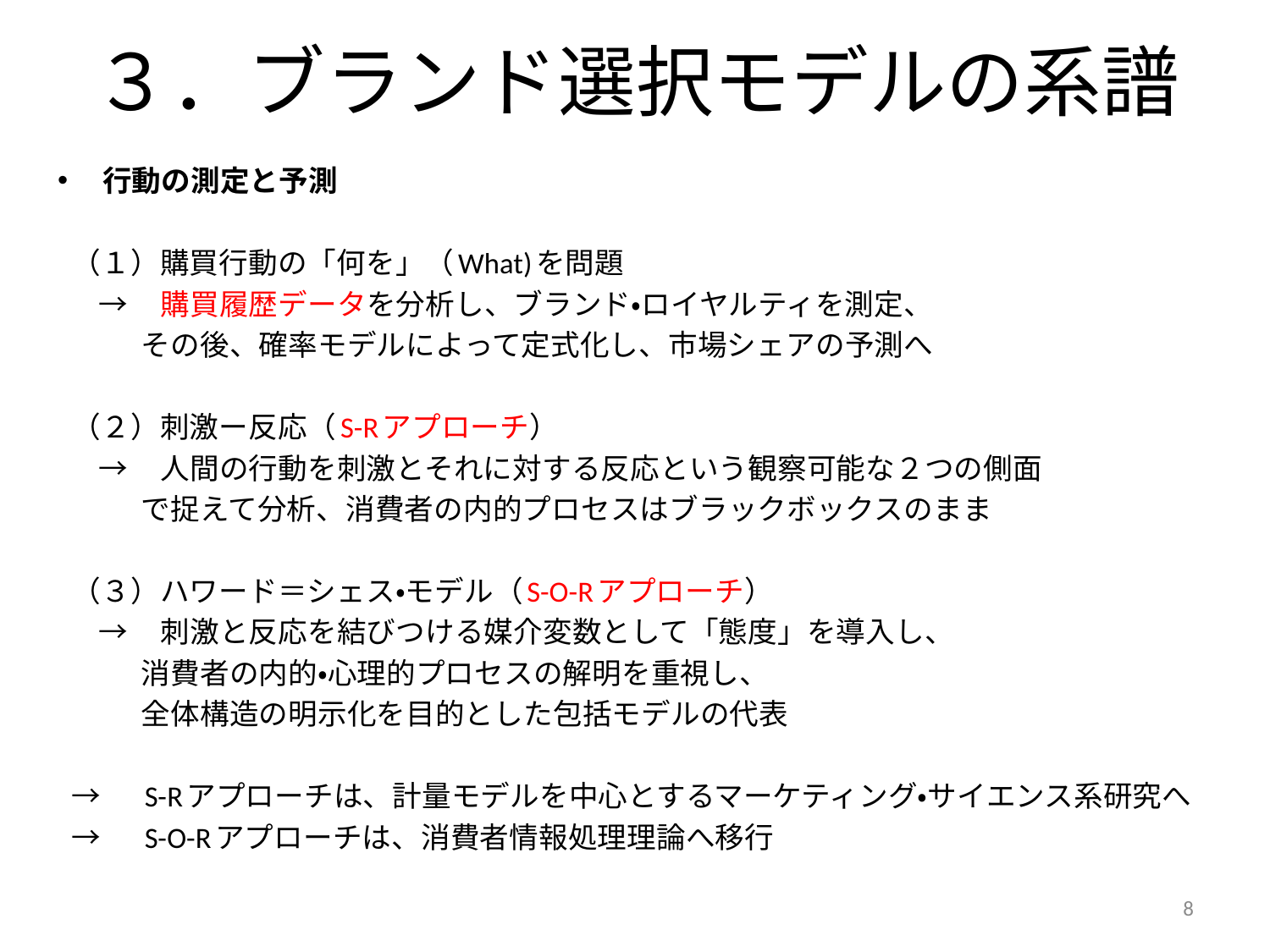

# ３．ブランド選択モデルの系譜
行動の測定と予測

（１）購買行動の「何を」（What)を問題
    →　購買履歴データを分析し、ブランド・ロイヤルティを測定、
          その後、確率モデルによって定式化し、市場シェアの予測へ

（２）刺激ー反応（S-Rアプローチ）
    →　人間の行動を刺激とそれに対する反応という観察可能な２つの側面
          で捉えて分析、消費者の内的プロセスはブラックボックスのまま

（３）ハワード＝シェス・モデル（S-O-Rアプローチ）
    →　刺激と反応を結びつける媒介変数として「態度」を導入し、
          消費者の内的・心理的プロセスの解明を重視し、
          全体構造の明示化を目的とした包括モデルの代表

→　 S-Rアプローチは、計量モデルを中心とするマーケティング・サイエンス系研究へ
→　 S-O-Rアプローチは、消費者情報処理理論へ移行

8